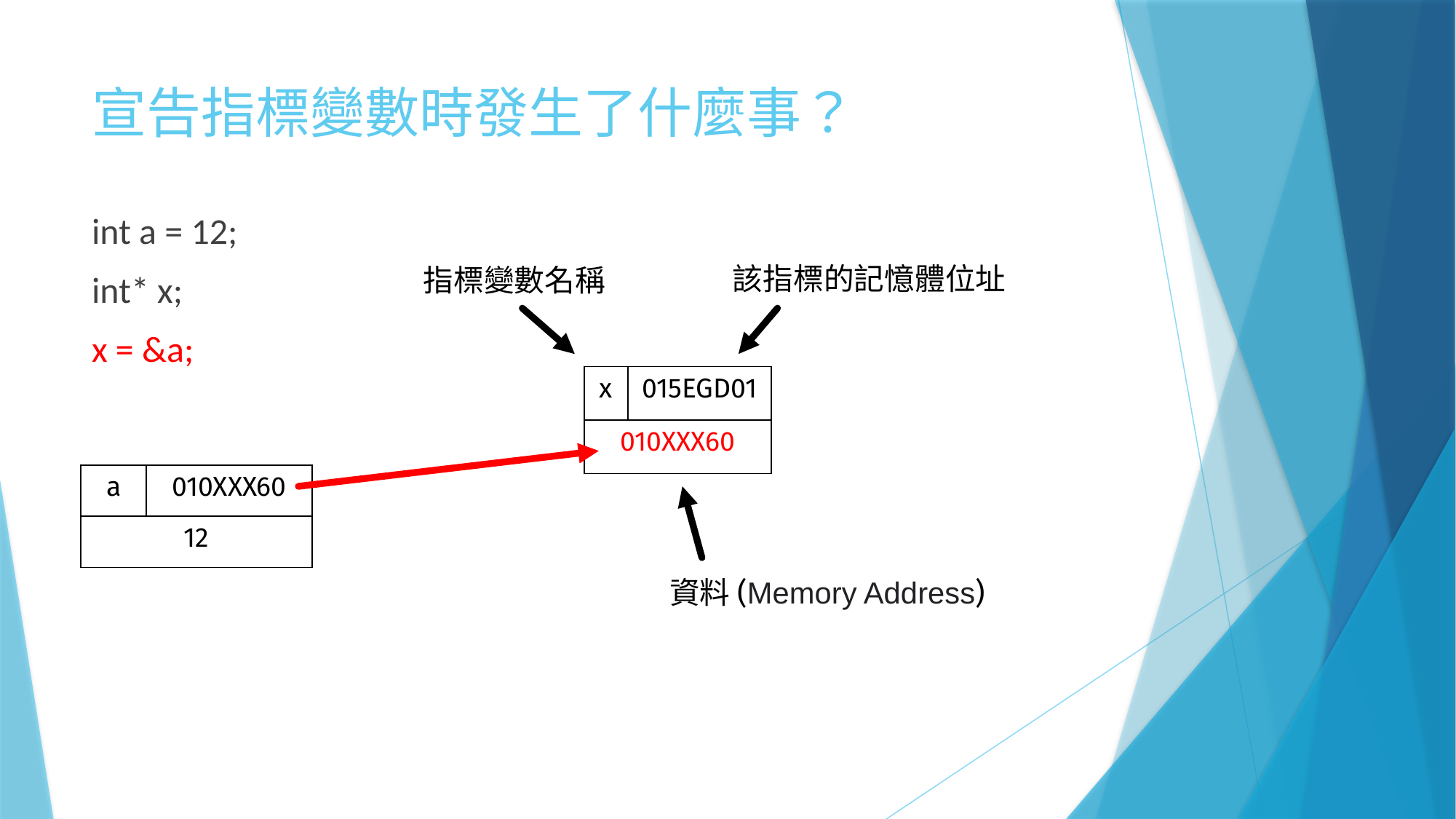

# 宣告指標變數時發生了什麼事？
int a = 12;
int* x;
x = &a;

該指標的記憶體位址
指標變數名稱
| x | 015EGD01 |
| --- | --- |
| 010XXX60 |  |
| a | 010XXX60 |
| --- | --- |
| 12 |  |
資料(Memory Address)